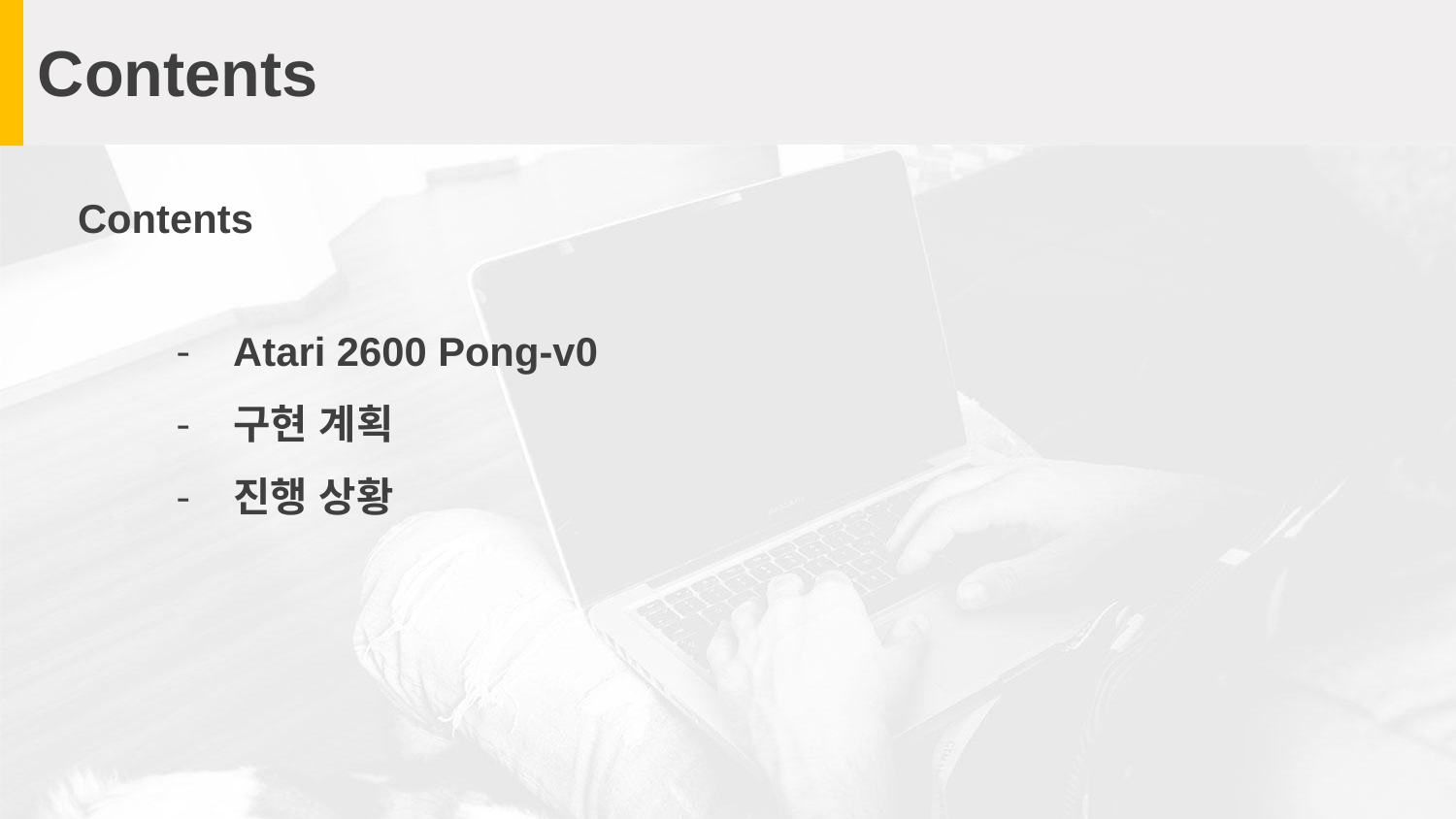

# Contents
Contents
Atari 2600 Pong-v0
구현 계획
진행 상황